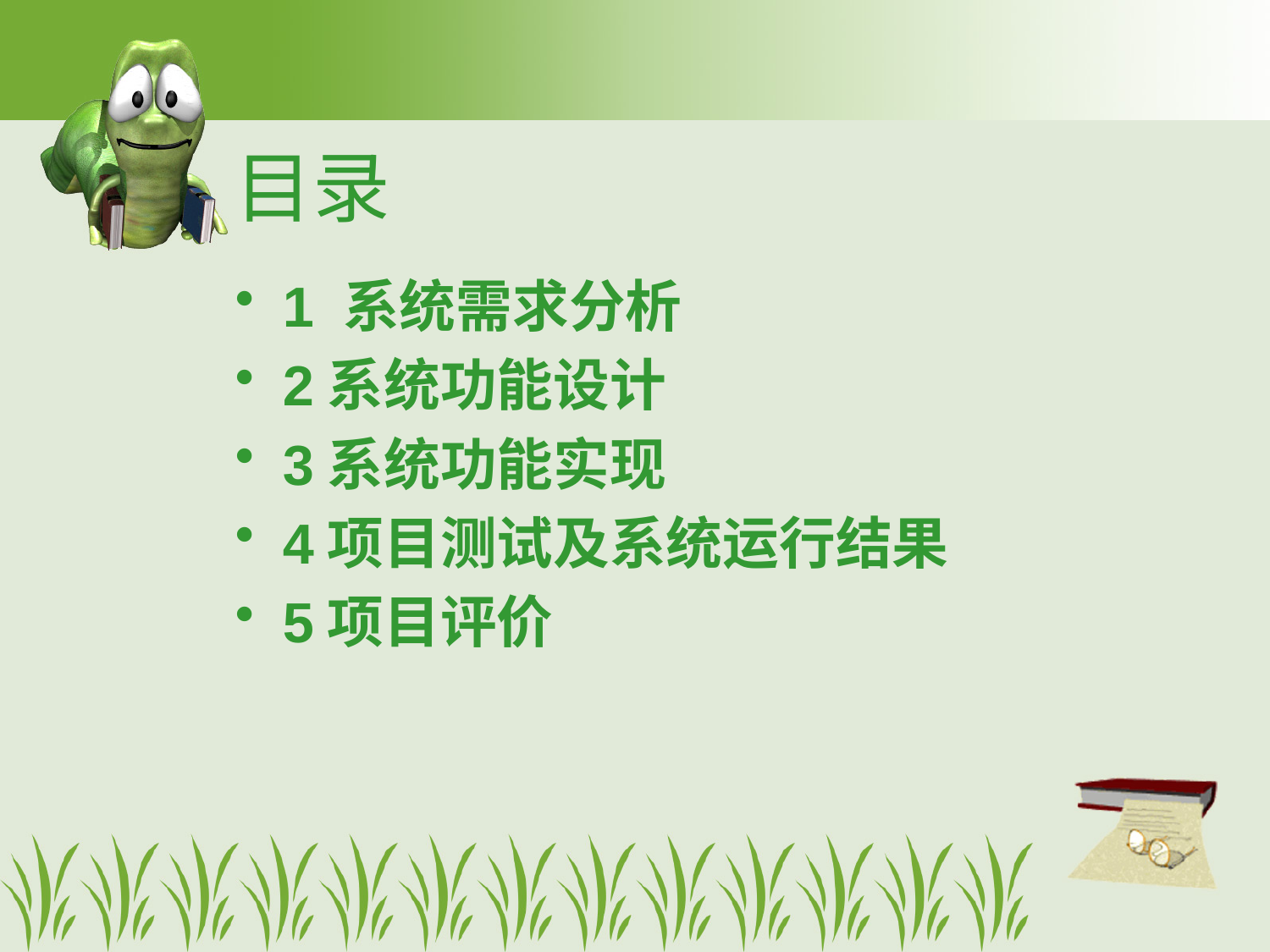

# 目录
1 系统需求分析
2系统功能设计
3系统功能实现
4项目测试及系统运行结果
5项目评价